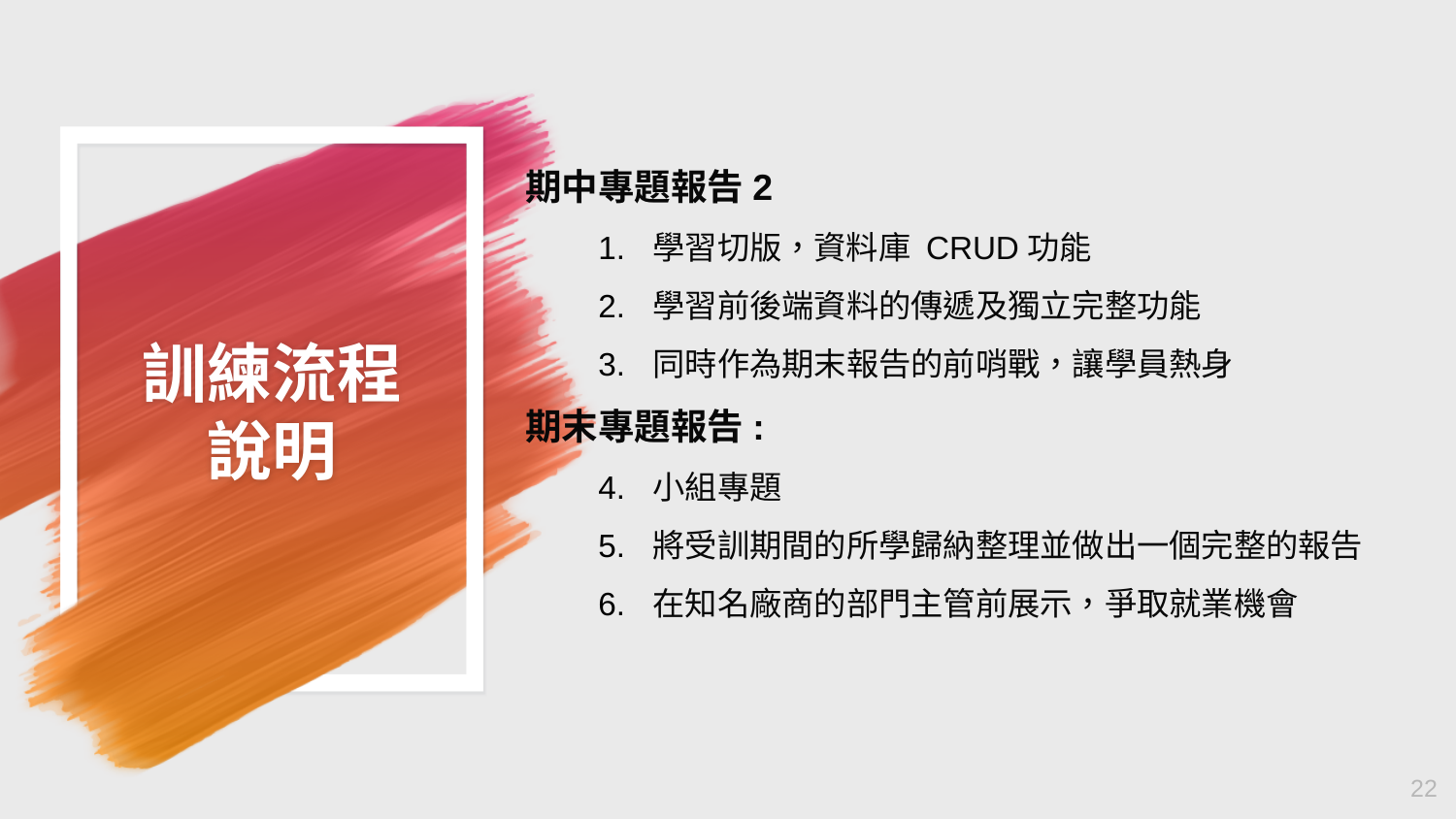

期中專題報告2
學習切版，資料庫 CRUD功能
學習前後端資料的傳遞及獨立完整功能
同時作為期末報告的前哨戰，讓學員熱身
期末專題報告:
小組專題
將受訓期間的所學歸納整理並做出一個完整的報告
在知名廠商的部門主管前展示，爭取就業機會
# 訓練流程說明
22